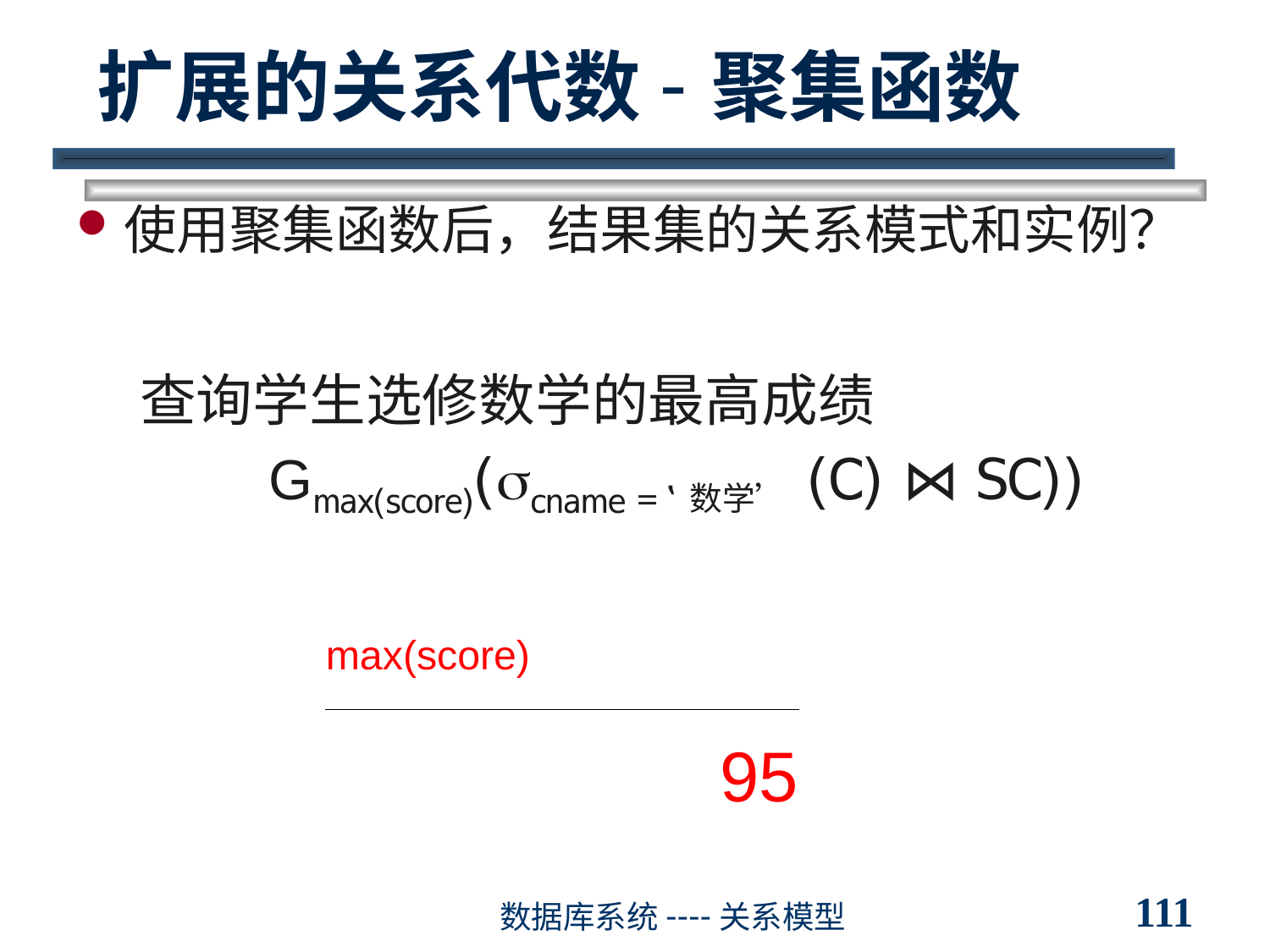

# 扩展的关系代数-聚集函数
使用聚集函数后，结果集的关系模式和实例？

查询学生选修数学的最高成绩
Gmax(score)(σcname = ‘数学’ (C) ⋈ SC))

| max(score) |
| --- |
| 95 |
111
数据库系统----关系模型